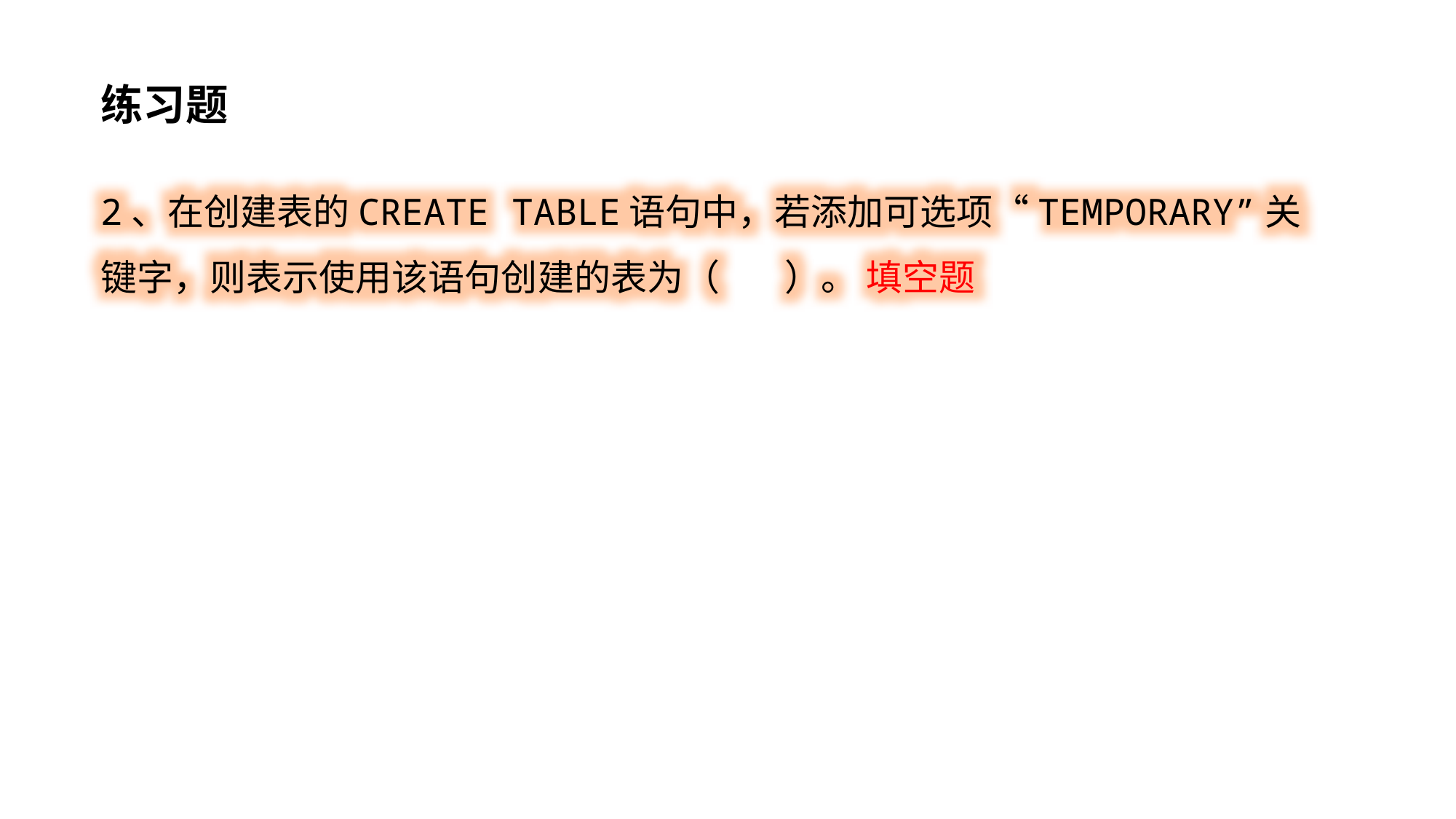

练习题
2、在创建表的CREATE TABLE语句中，若添加可选项“TEMPORARY”关键字，则表示使用该语句创建的表为（        ）。 填空题